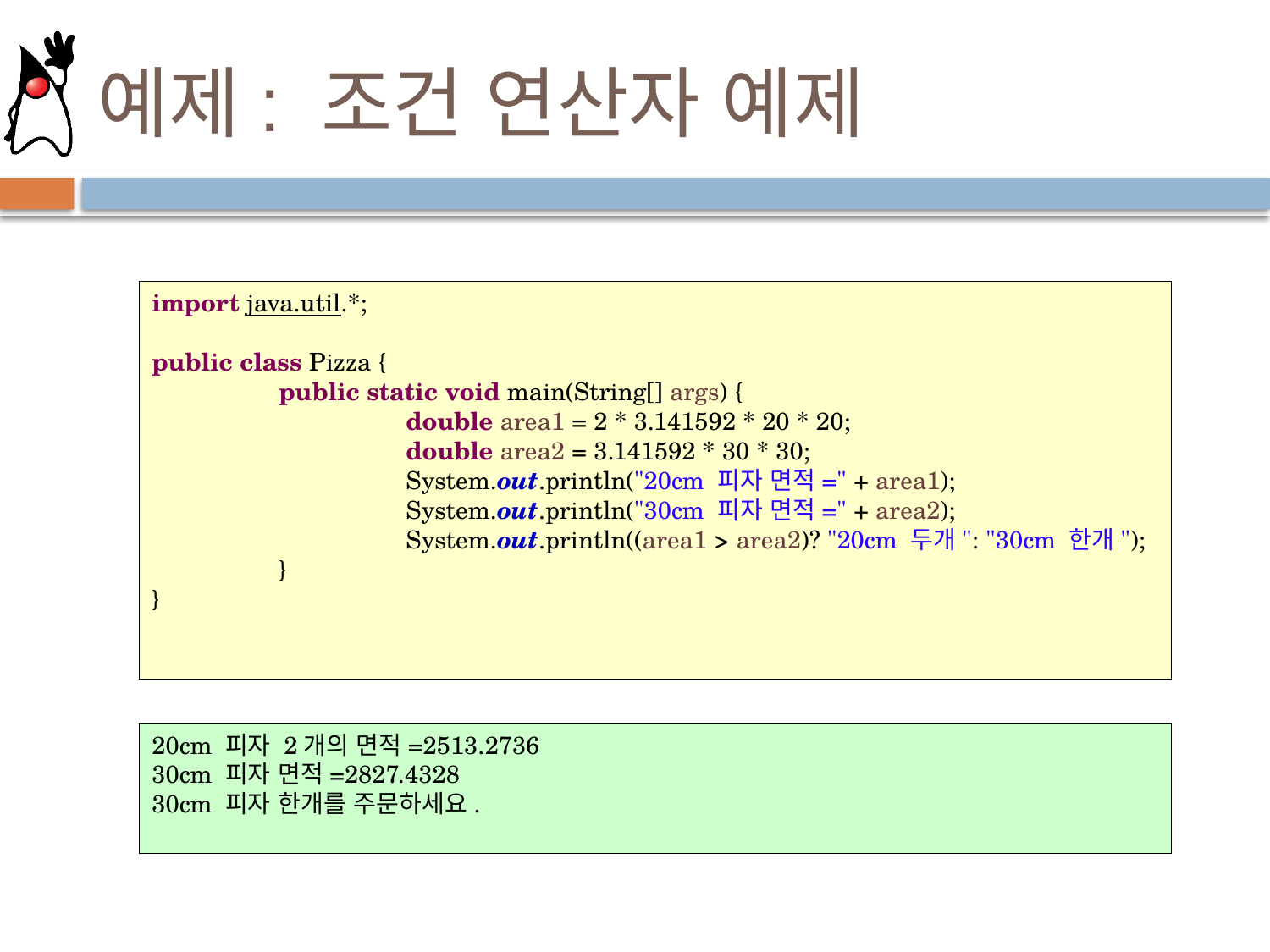

# 예제: 조건 연산자 예제
import java.util.*;

public class Pizza {
	public static void main(String[] args) {
		double area1 = 2 * 3.141592 * 20 * 20;
		double area2 = 3.141592 * 30 * 30;
		System.out.println("20cm 피자 면적=" + area1);
		System.out.println("30cm 피자 면적=" + area2);
		System.out.println((area1 > area2)? "20cm 두개": "30cm 한개");
	}
}
20cm 피자 2개의 면적=2513.2736
30cm 피자 면적=2827.4328
30cm 피자 한개를 주문하세요.